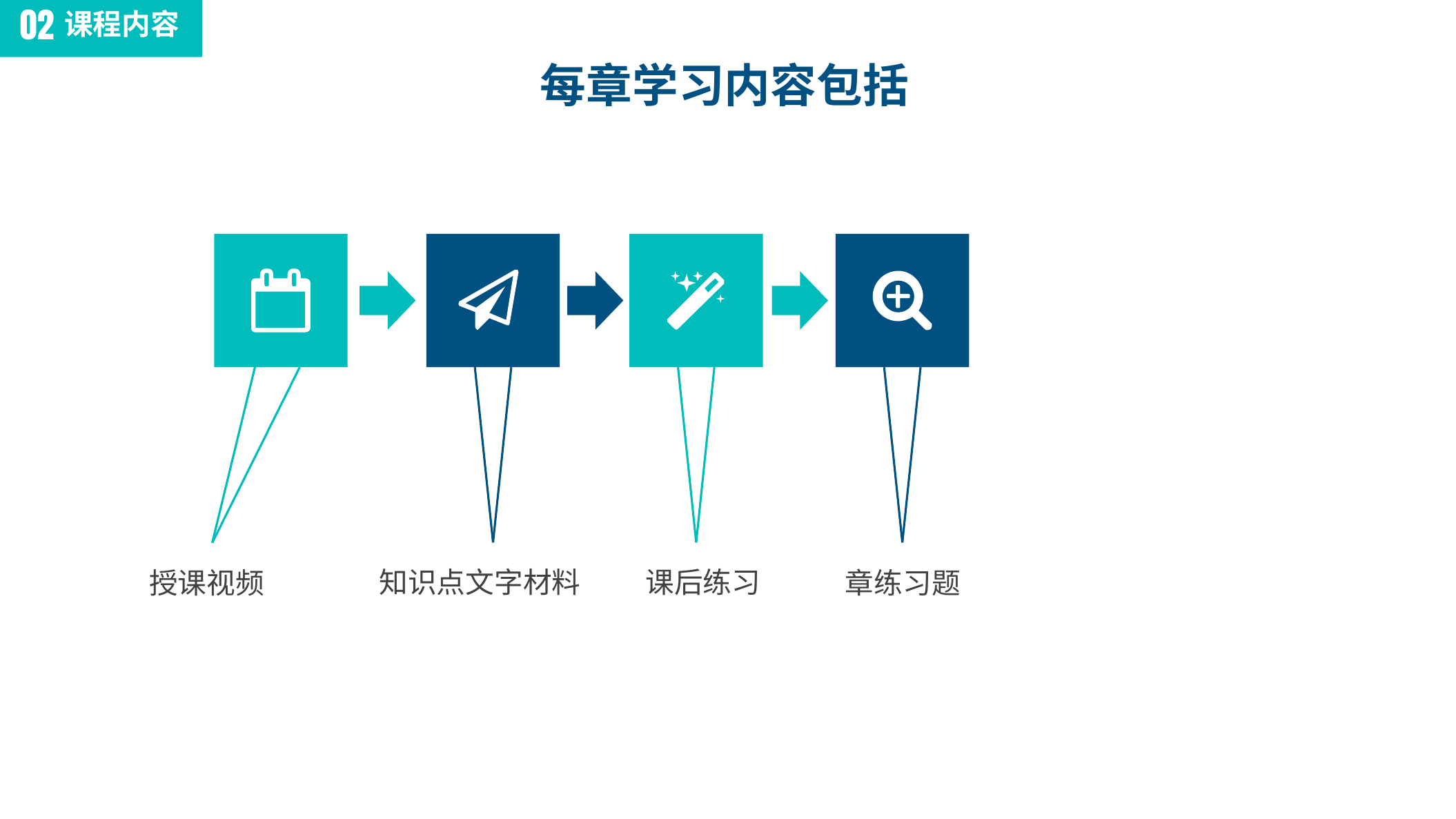

02
课程内容
每章学习内容包括

知识点文字材料
课后练习
授课视频
章练习题